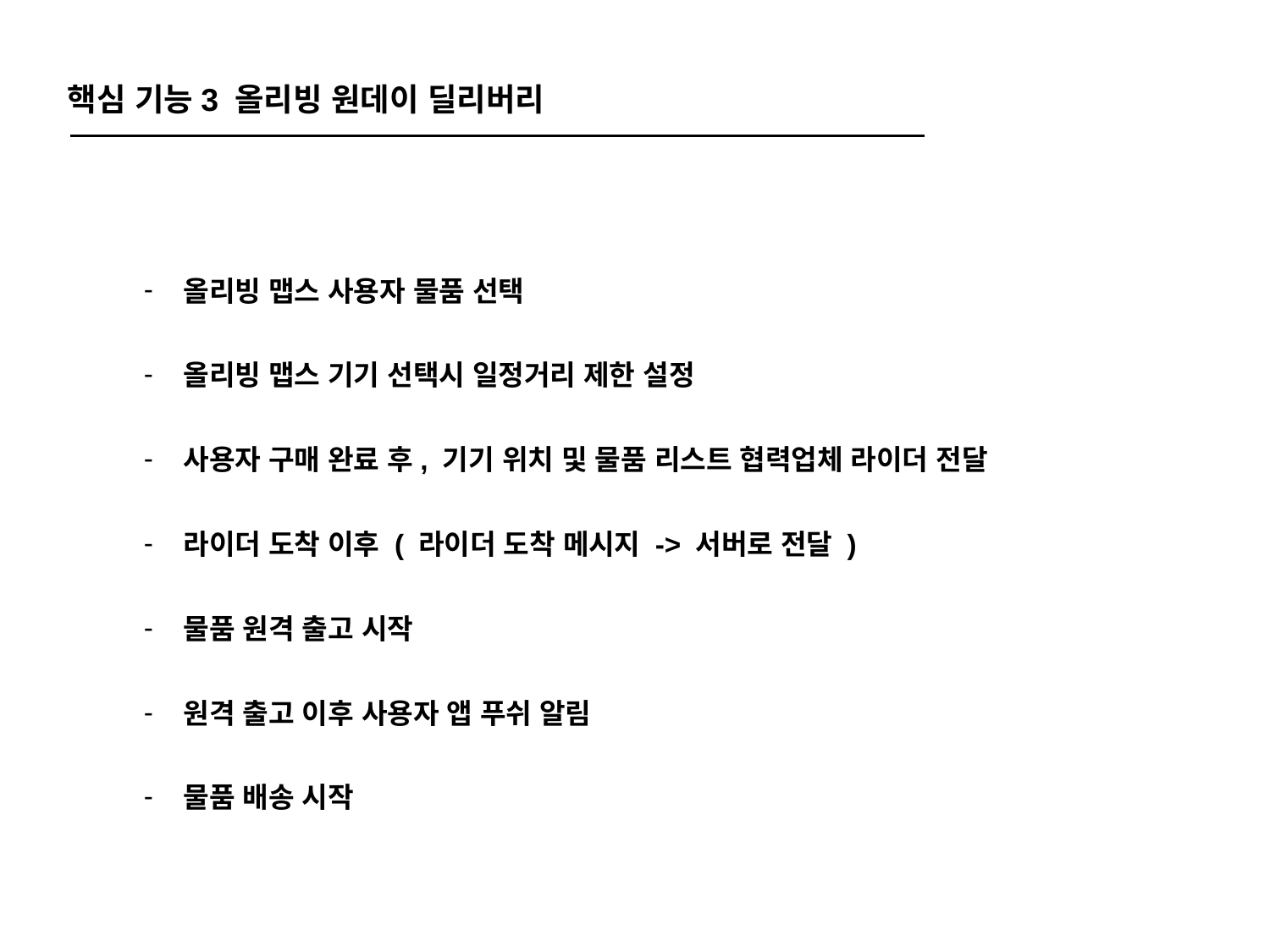

핵심 기능3 올리빙 원데이 딜리버리
올리빙 맵스 사용자 물품 선택
올리빙 맵스 기기 선택시 일정거리 제한 설정
사용자 구매 완료 후, 기기 위치 및 물품 리스트 협력업체 라이더 전달
라이더 도착 이후 ( 라이더 도착 메시지 -> 서버로 전달 )
물품 원격 출고 시작
원격 출고 이후 사용자 앱 푸쉬 알림
물품 배송 시작